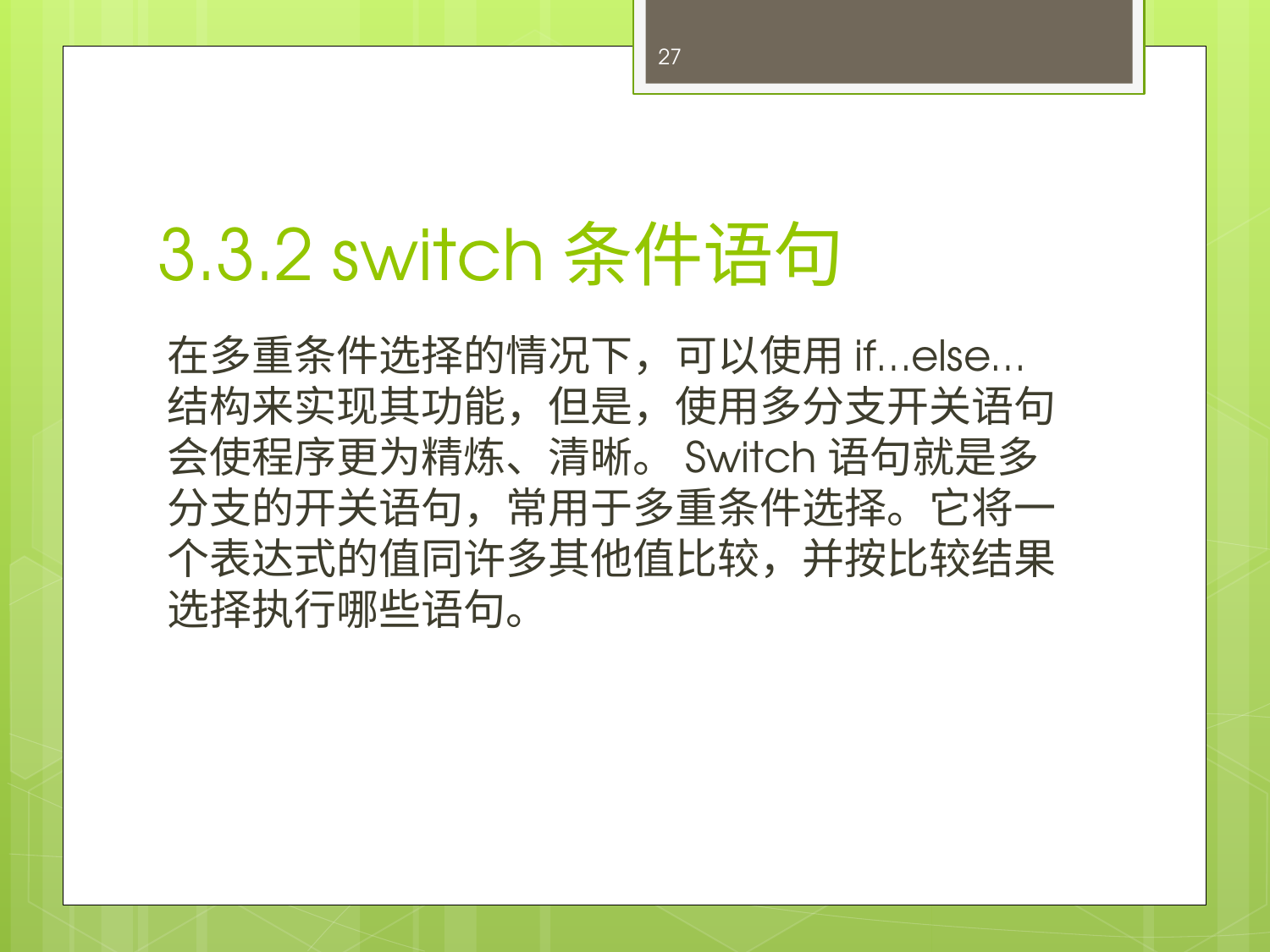

27
# 3.3.2 switch条件语句
在多重条件选择的情况下，可以使用if…else…结构来实现其功能，但是，使用多分支开关语句会使程序更为精炼、清晰。Switch语句就是多分支的开关语句，常用于多重条件选择。它将一个表达式的值同许多其他值比较，并按比较结果选择执行哪些语句。